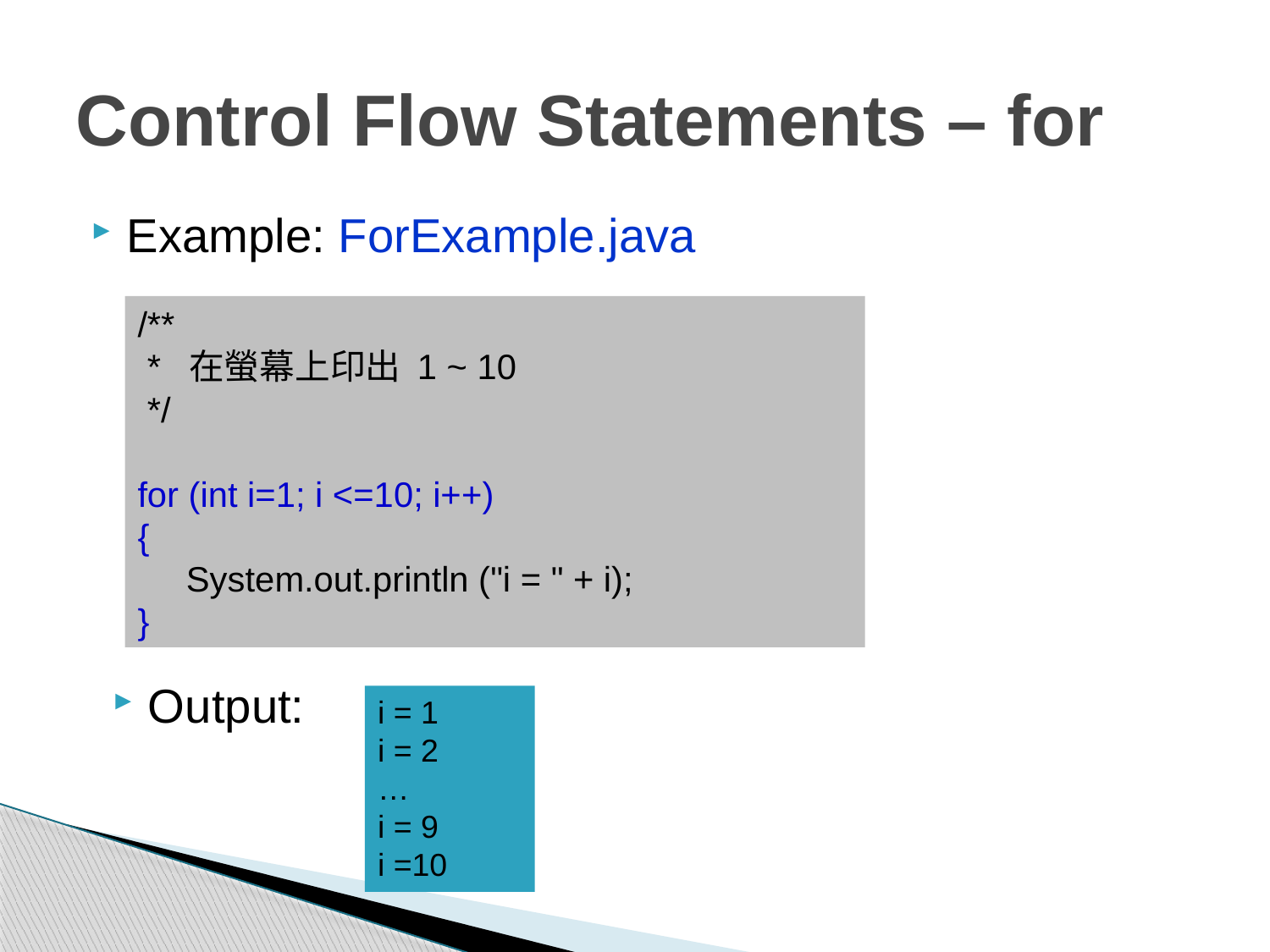

# Control Flow Statements – for
Example: ForExample.java
/**
 *  在螢幕上印出 1 ~ 10
 */

for (int i=1; i <=10; i++)
{
     System.out.println ("i = " + i);
}
Output:
i = 1
i = 2
…
i = 9
i =10